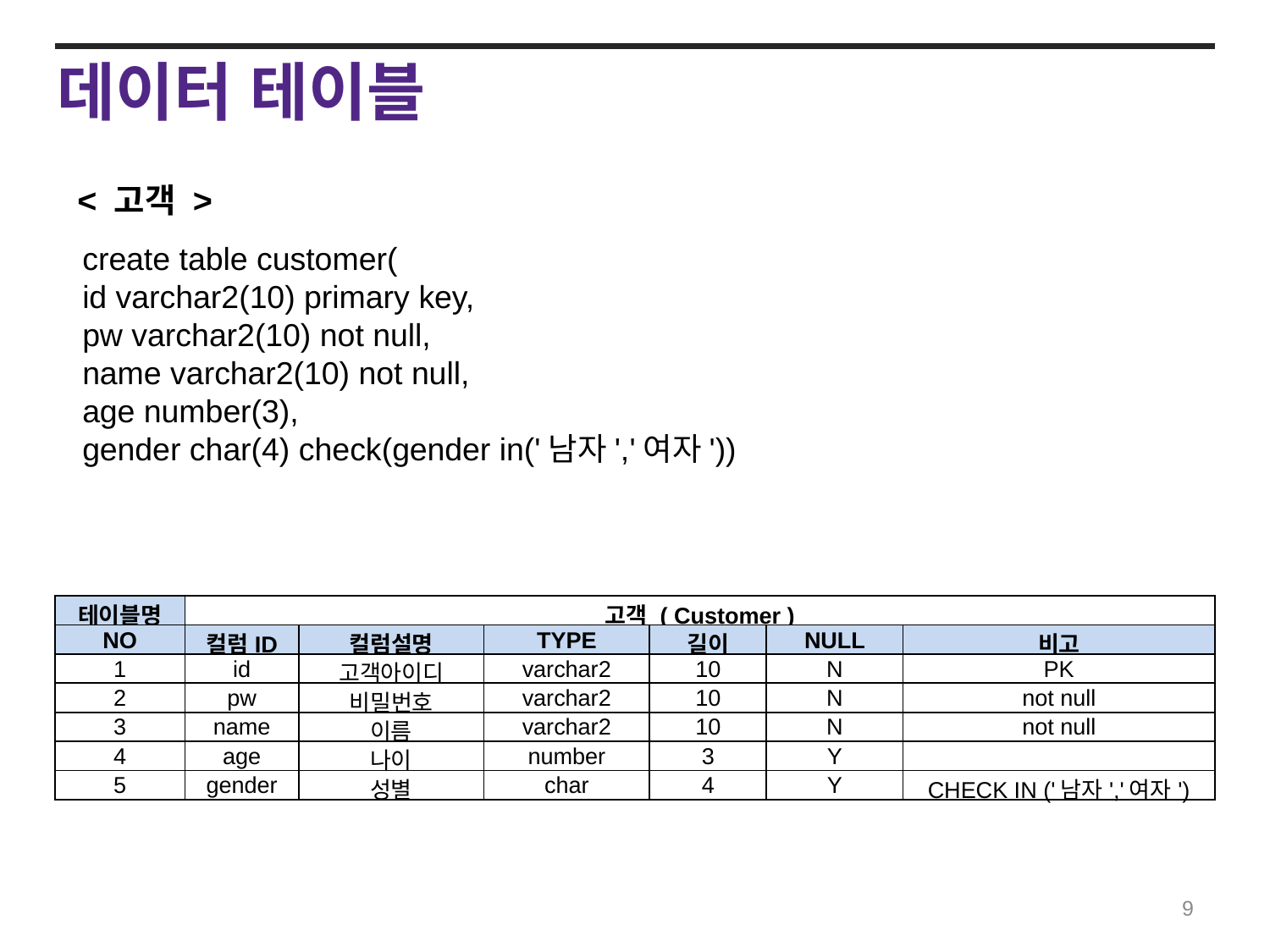

데이터 테이블
< 고객 >
create table customer(
id varchar2(10) primary key,
pw varchar2(10) not null,
name varchar2(10) not null,
age number(3),
gender char(4) check(gender in('남자','여자'))
);
| 테이블명 | 고객 ( Customer ) |  |  |  |  |  |
| --- | --- | --- | --- | --- | --- | --- |
| NO | 컬럼ID | 컬럼설명 | TYPE | 길이 | NULL | 비고 |
| 1 | id | 고객아이디 | varchar2 | 10 | N | PK |
| 2 | pw | 비밀번호 | varchar2 | 10 | N | not null |
| 3 | name | 이름 | varchar2 | 10 | N | not null |
| 4 | age | 나이 | number | 3 | Y |  |
| 5 | gender | 성별 | char | 4 | Y | CHECK IN ('남자','여자') |
9